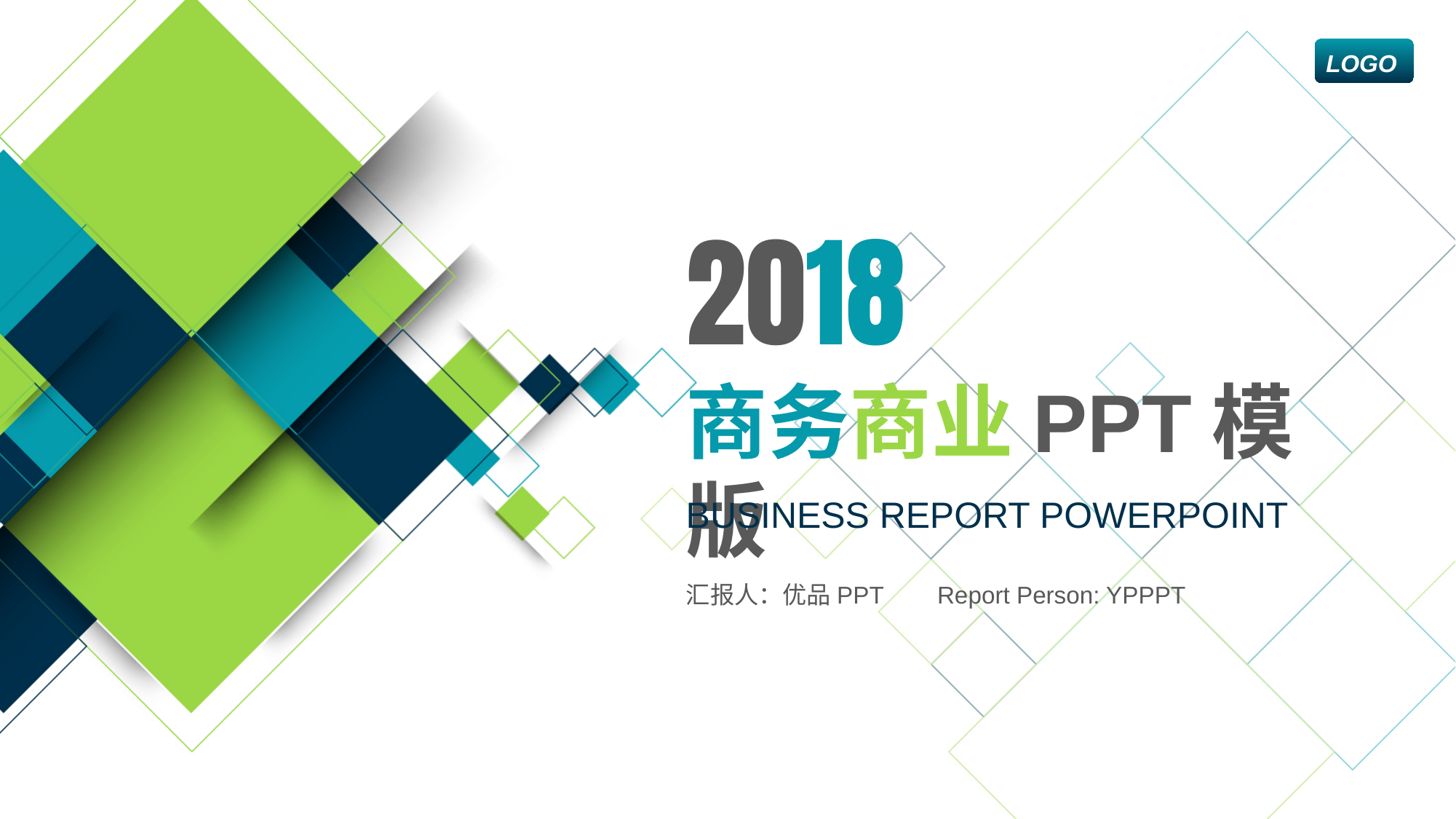

LOGO
2018
商务商业PPT模版
BUSINESS REPORT POWERPOINT
汇报人：优品PPT        Report Person: YPPPT